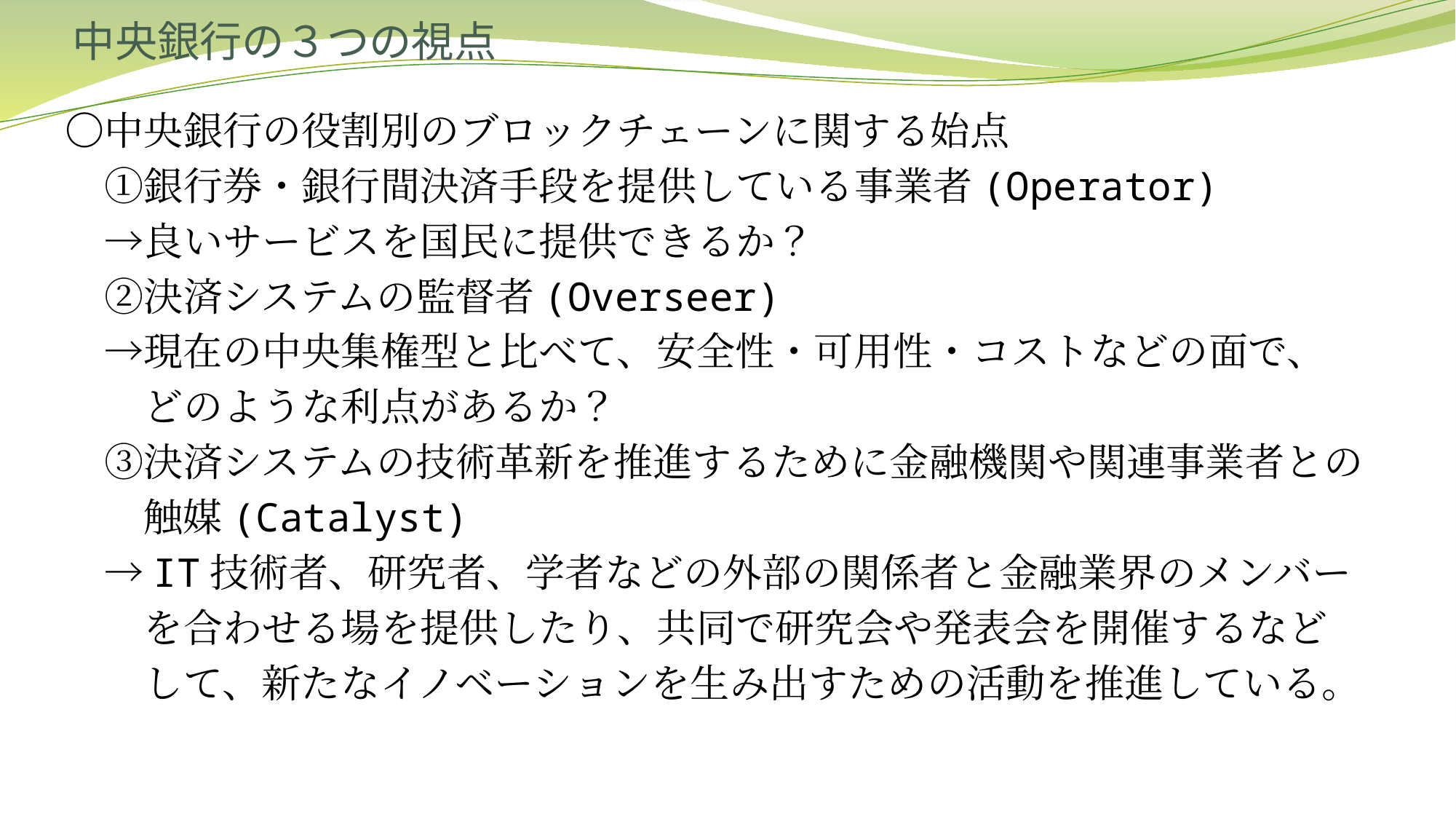

# 中央銀行の３つの視点
〇中央銀行の役割別のブロックチェーンに関する始点
　①銀行券・銀行間決済手段を提供している事業者(Operator)
　→良いサービスを国民に提供できるか？
　②決済システムの監督者(Overseer)
　→現在の中央集権型と比べて、安全性・可用性・コストなどの面で、
　　どのような利点があるか？
　③決済システムの技術革新を推進するために金融機関や関連事業者との
　　触媒(Catalyst)
　→IT技術者、研究者、学者などの外部の関係者と金融業界のメンバー
　　を合わせる場を提供したり、共同で研究会や発表会を開催するなど
　　して、新たなイノベーションを生み出すための活動を推進している。